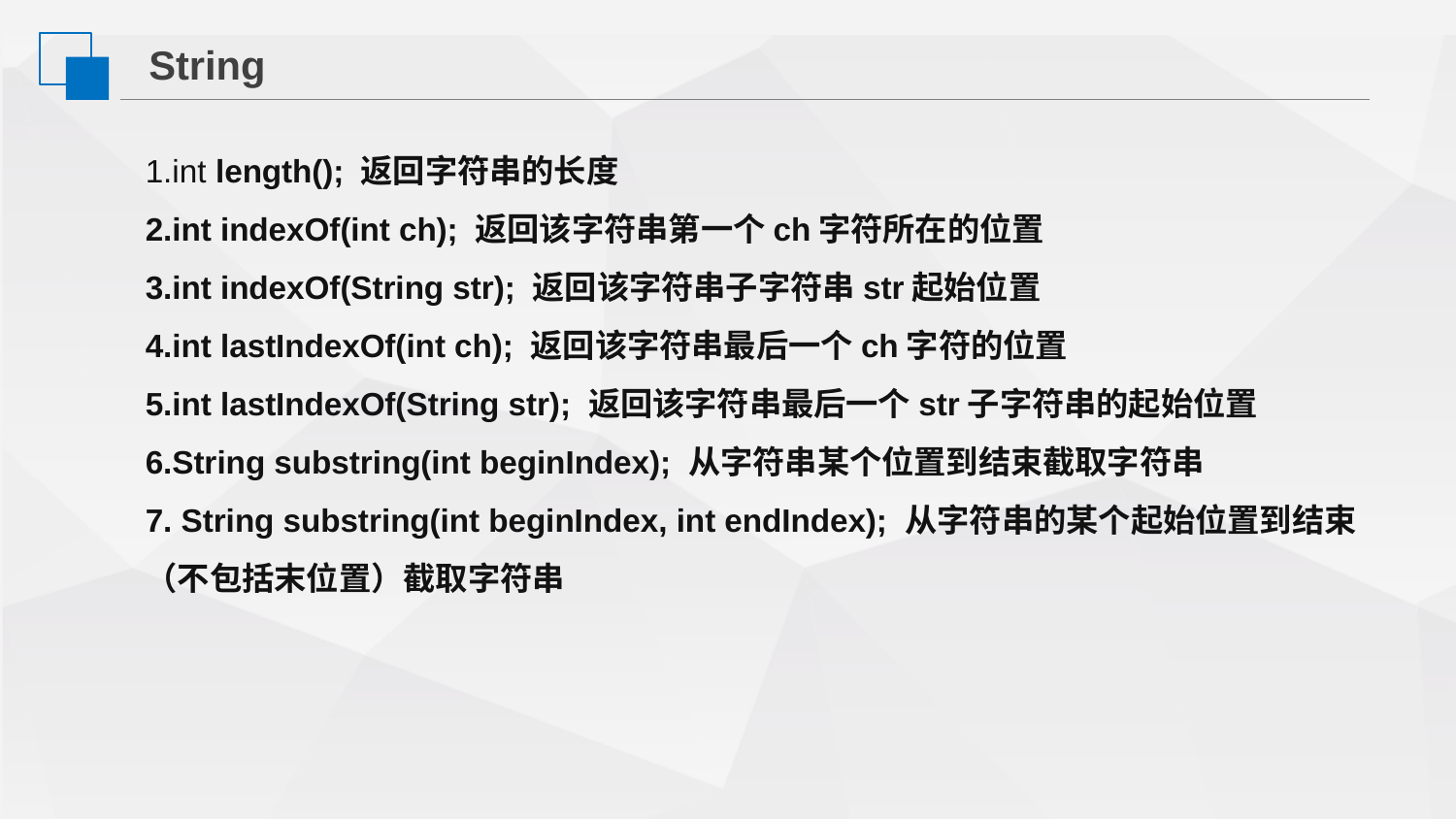

String
1.int length(); 返回字符串的长度
2.int indexOf(int ch); 返回该字符串第一个ch字符所在的位置
3.int indexOf(String str); 返回该字符串子字符串str起始位置
4.int lastIndexOf(int ch); 返回该字符串最后一个ch字符的位置
5.int lastIndexOf(String str); 返回该字符串最后一个str子字符串的起始位置
6.String substring(int beginIndex); 从字符串某个位置到结束截取字符串
7. String substring(int beginIndex, int endIndex); 从字符串的某个起始位置到结束（不包括末位置）截取字符串